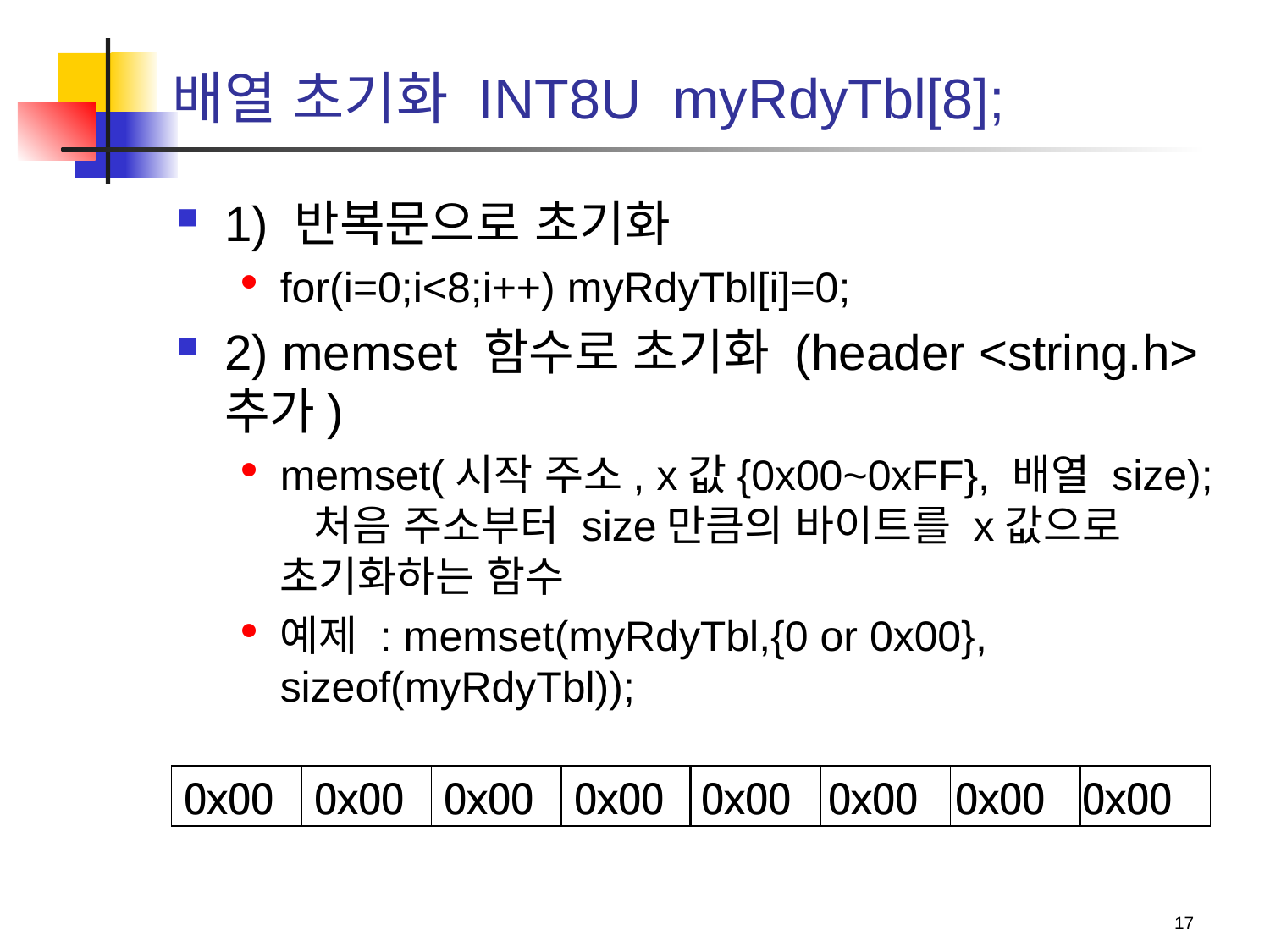

# 배열 초기화 INT8U  myRdyTbl[8];
1) 반복문으로 초기화
for(i=0;i<8;i++) myRdyTbl[i]=0;
2) memset 함수로 초기화 (header <string.h> 추가)
memset(시작 주소, x값{0x00~0xFF}, 배열 size);    처음 주소부터 size만큼의 바이트를 x값으로 초기화하는 함수
예제 : memset(myRdyTbl,{0 or 0x00}, sizeof(myRdyTbl));
0x00
0x00
0x00
0x00	0x00	0x00	0x00	0x00

17